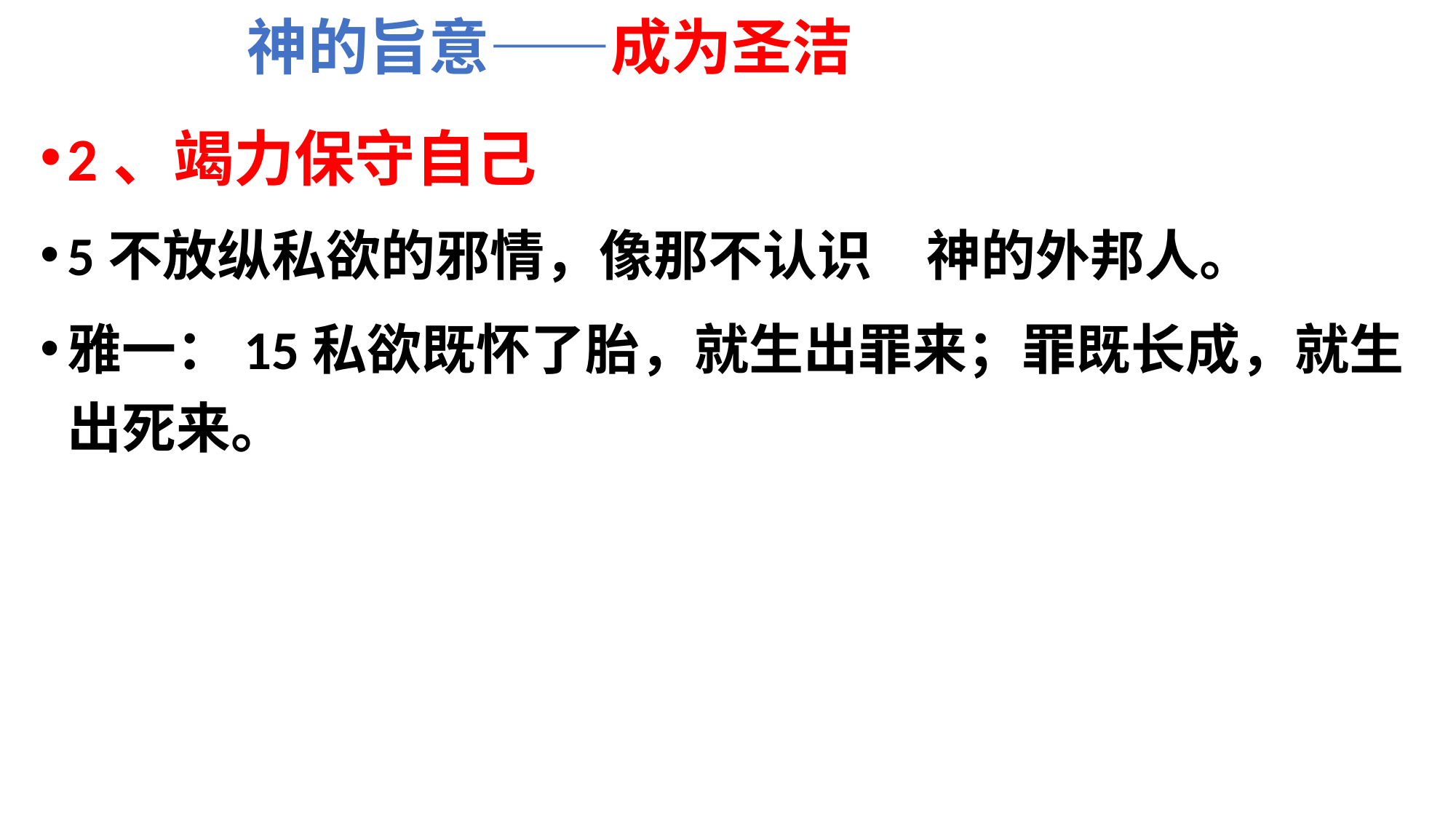

# 神的旨意——成为圣洁
2、竭力保守自己
5不放纵私欲的邪情，像那不认识　神的外邦人。
雅一：15私欲既怀了胎，就生出罪来；罪既长成，就生出死来。